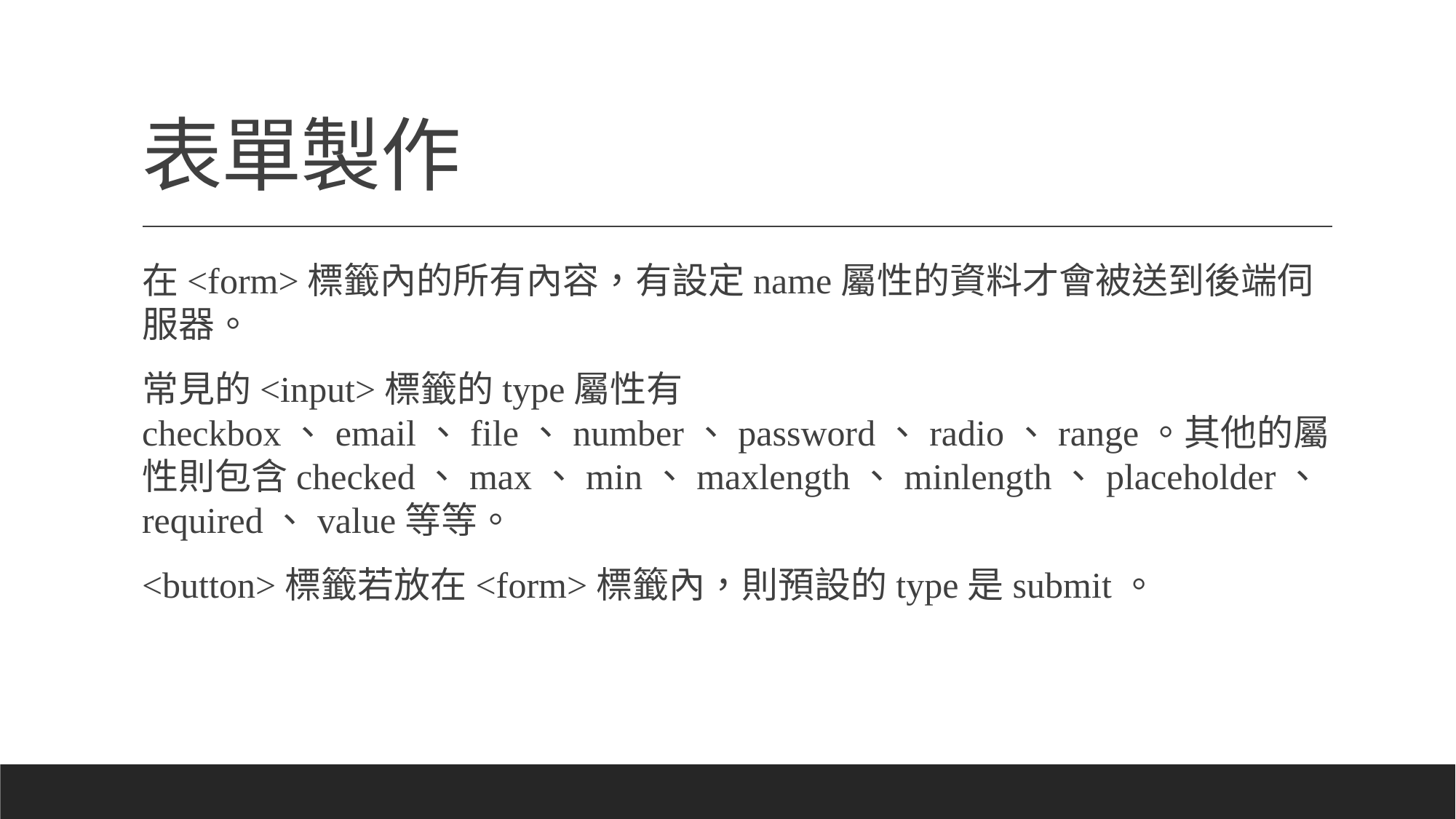

# 表單製作
在<form>標籤內的所有內容，有設定name屬性的資料才會被送到後端伺服器。
常見的<input>標籤的type屬性有checkbox、email、file、number、password、radio、range。其他的屬性則包含checked、max、min、maxlength、minlength、placeholder、required、value等等。
<button>標籤若放在<form>標籤內，則預設的type是submit。